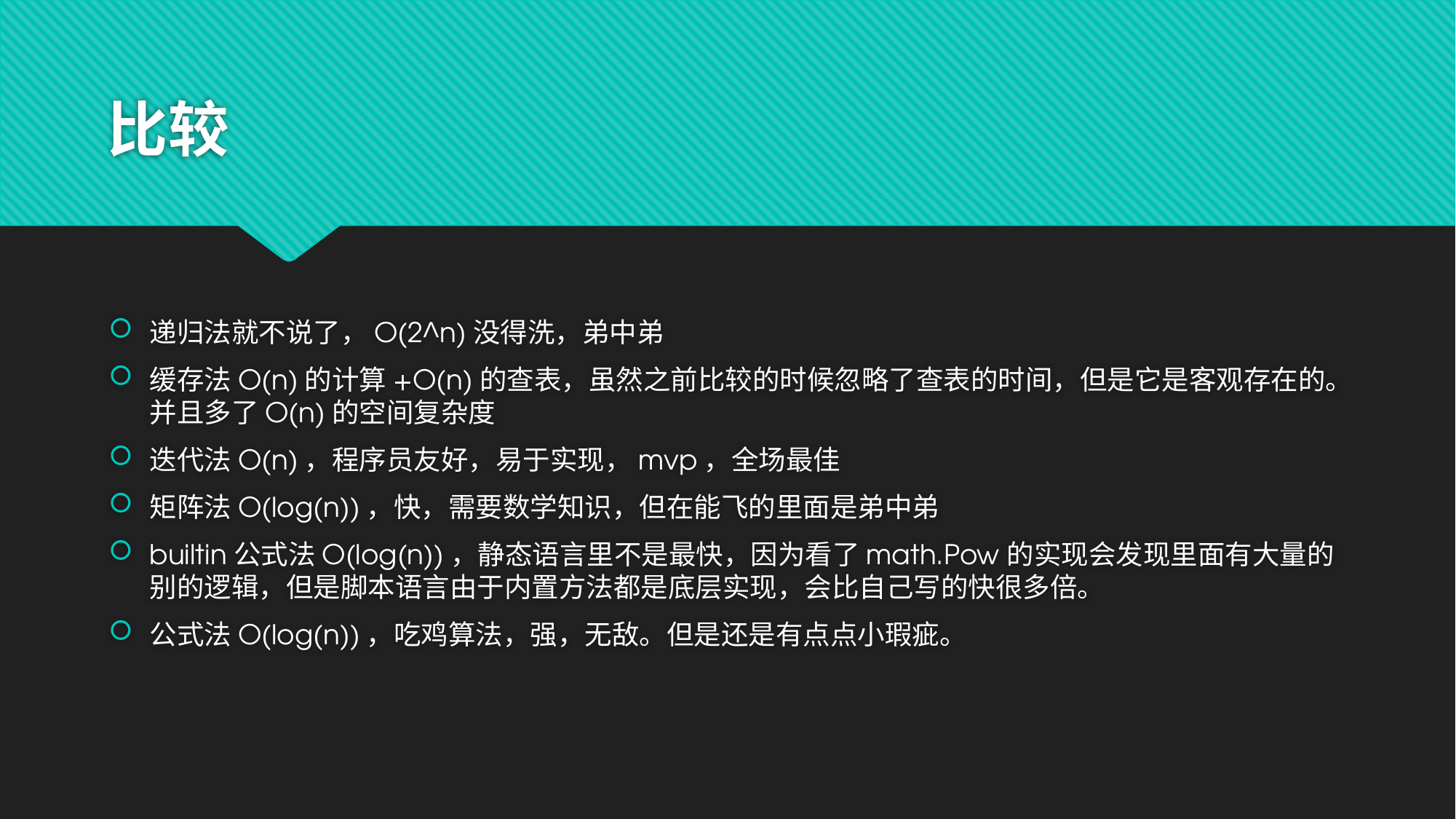

# 比较
递归法就不说了，O(2^n)没得洗，弟中弟
缓存法O(n)的计算+O(n)的查表，虽然之前比较的时候忽略了查表的时间，但是它是客观存在的。并且多了O(n)的空间复杂度
迭代法O(n)，程序员友好，易于实现，mvp，全场最佳
矩阵法O(log(n))，快，需要数学知识，但在能飞的里面是弟中弟
builtin公式法O(log(n))，静态语言里不是最快，因为看了math.Pow的实现会发现里面有大量的别的逻辑，但是脚本语言由于内置方法都是底层实现，会比自己写的快很多倍。
公式法O(log(n))，吃鸡算法，强，无敌。但是还是有点点小瑕疵。